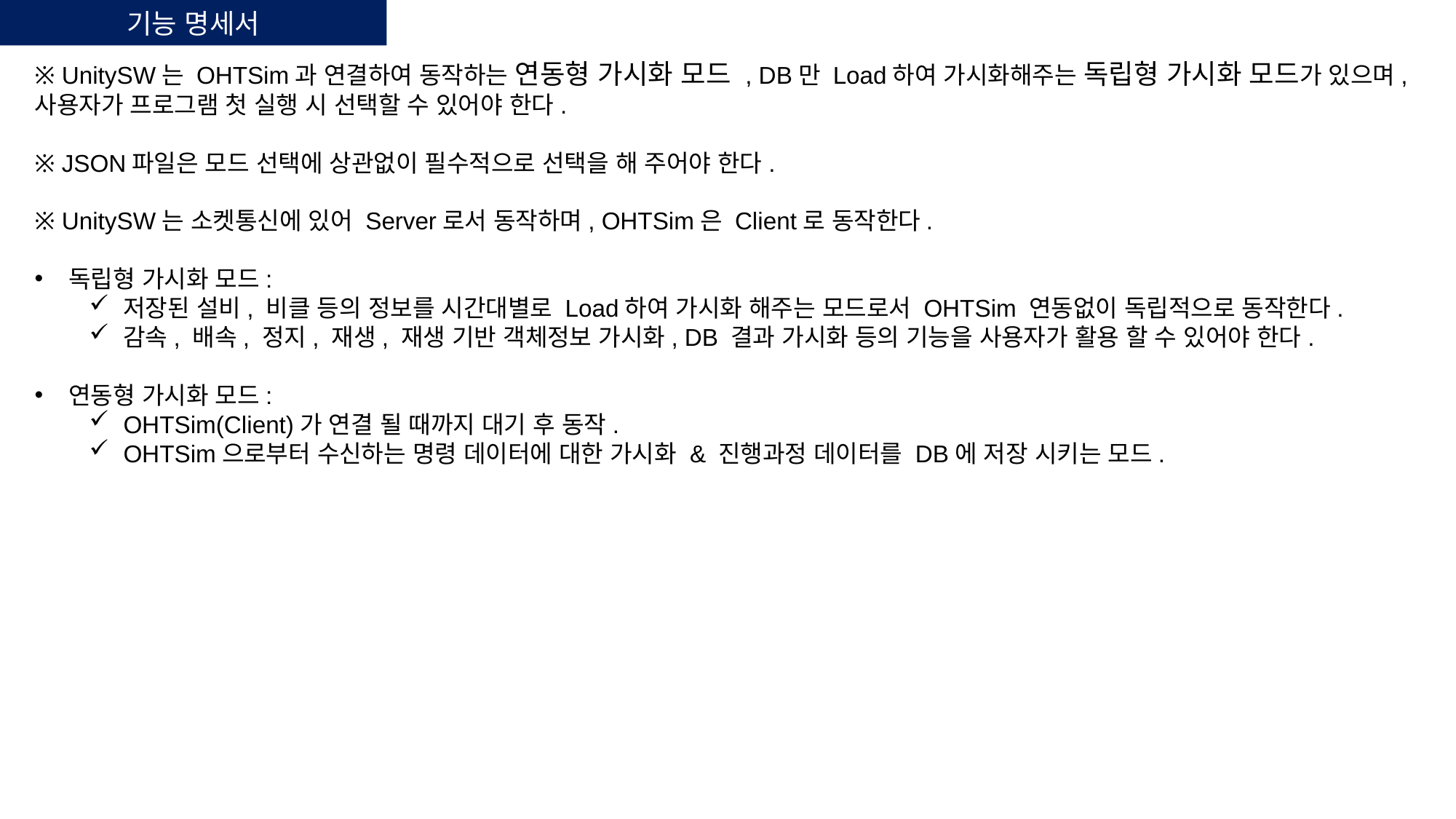

기능 명세서
※ UnitySW는 OHTSim과 연결하여 동작하는 연동형 가시화 모드 , DB만 Load하여 가시화해주는 독립형 가시화 모드가 있으며, 사용자가 프로그램 첫 실행 시 선택할 수 있어야 한다.

※ JSON파일은 모드 선택에 상관없이 필수적으로 선택을 해 주어야 한다.

※ UnitySW는 소켓통신에 있어 Server로서 동작하며, OHTSim은 Client로 동작한다.

독립형 가시화 모드:
저장된 설비, 비클 등의 정보를 시간대별로 Load하여 가시화 해주는 모드로서 OHTSim 연동없이 독립적으로 동작한다.
감속, 배속, 정지, 재생, 재생 기반 객체정보 가시화, DB 결과 가시화 등의 기능을 사용자가 활용 할 수 있어야 한다.

연동형 가시화 모드:
OHTSim(Client)가 연결 될 때까지 대기 후 동작.
OHTSim으로부터 수신하는 명령 데이터에 대한 가시화 & 진행과정 데이터를 DB에 저장 시키는 모드.